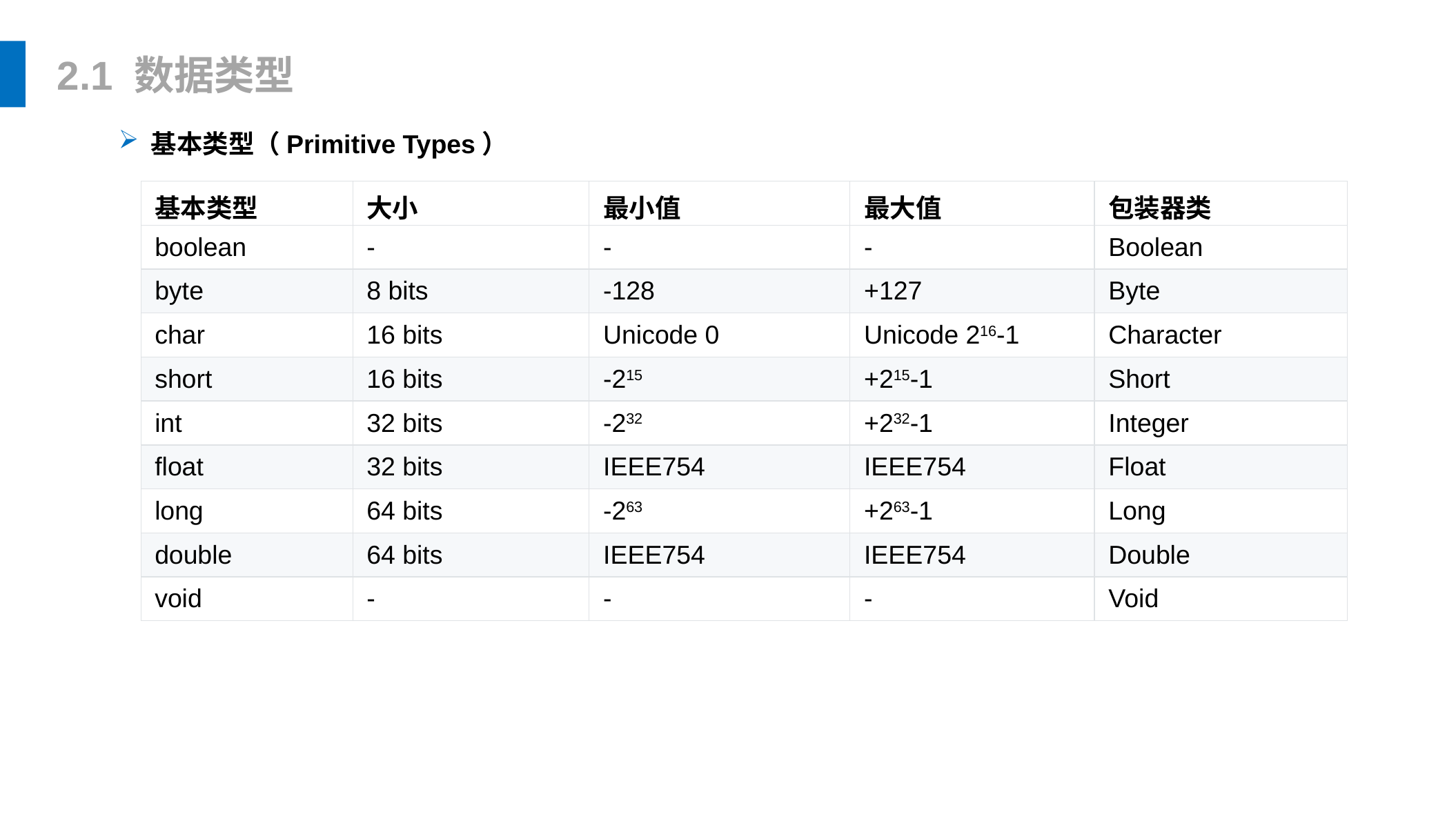

2.1 数据类型
基本类型（Primitive Types）
| 基本类型 | 大小 | 最小值 | 最大值 | 包装器类 |
| --- | --- | --- | --- | --- |
| boolean | - | - | - | Boolean |
| byte | 8 bits | -128 | +127 | Byte |
| char | 16 bits | Unicode 0 | Unicode 216-1 | Character |
| short | 16 bits | -215 | +215-1 | Short |
| int | 32 bits | -232 | +232-1 | Integer |
| float | 32 bits | IEEE754 | IEEE754 | Float |
| long | 64 bits | -263 | +263-1 | Long |
| double | 64 bits | IEEE754 | IEEE754 | Double |
| void | - | - | - | Void |